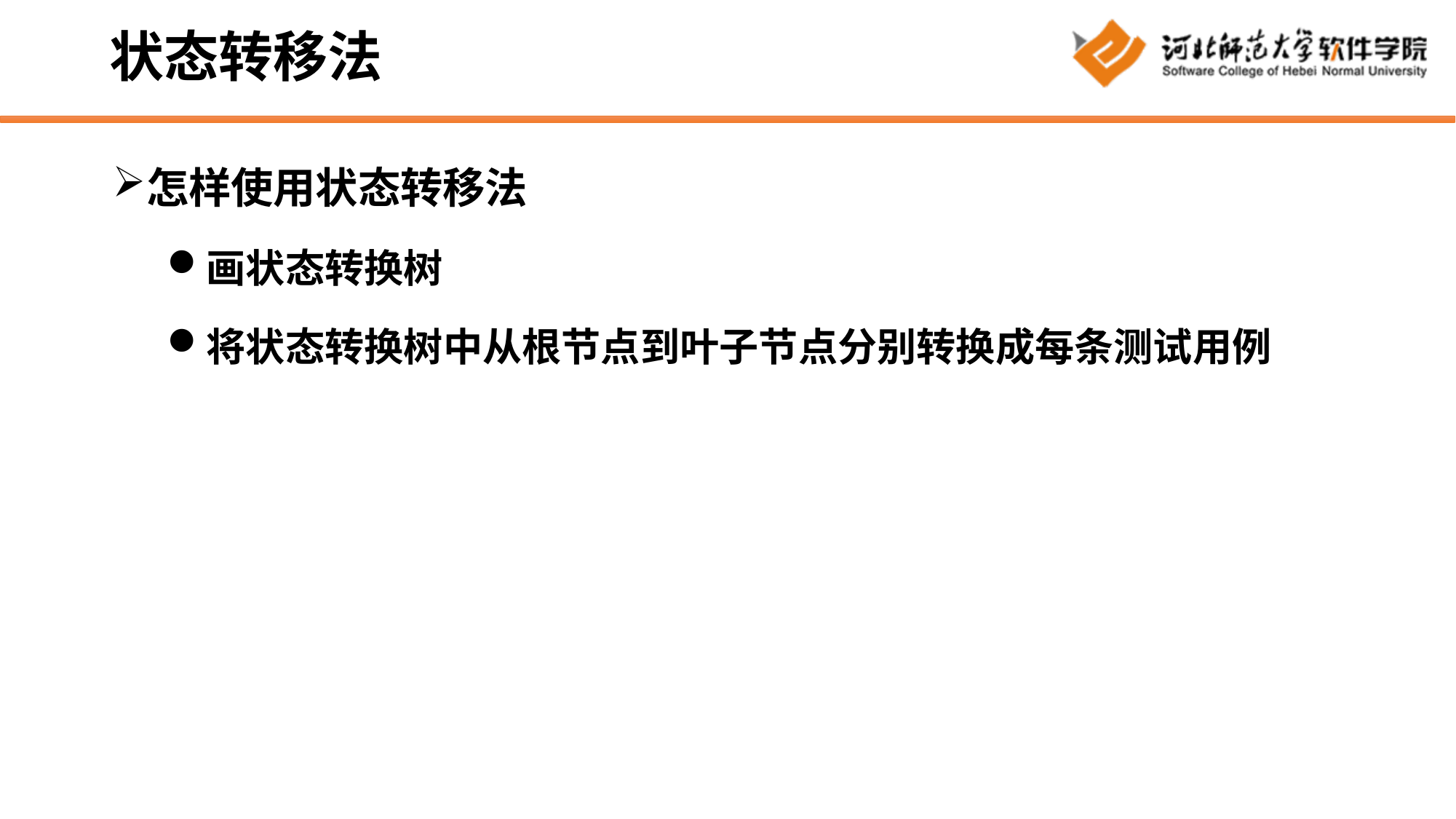

# 状态转移法
怎样使用状态转移法
画状态转换树
将状态转换树中从根节点到叶子节点分别转换成每条测试用例